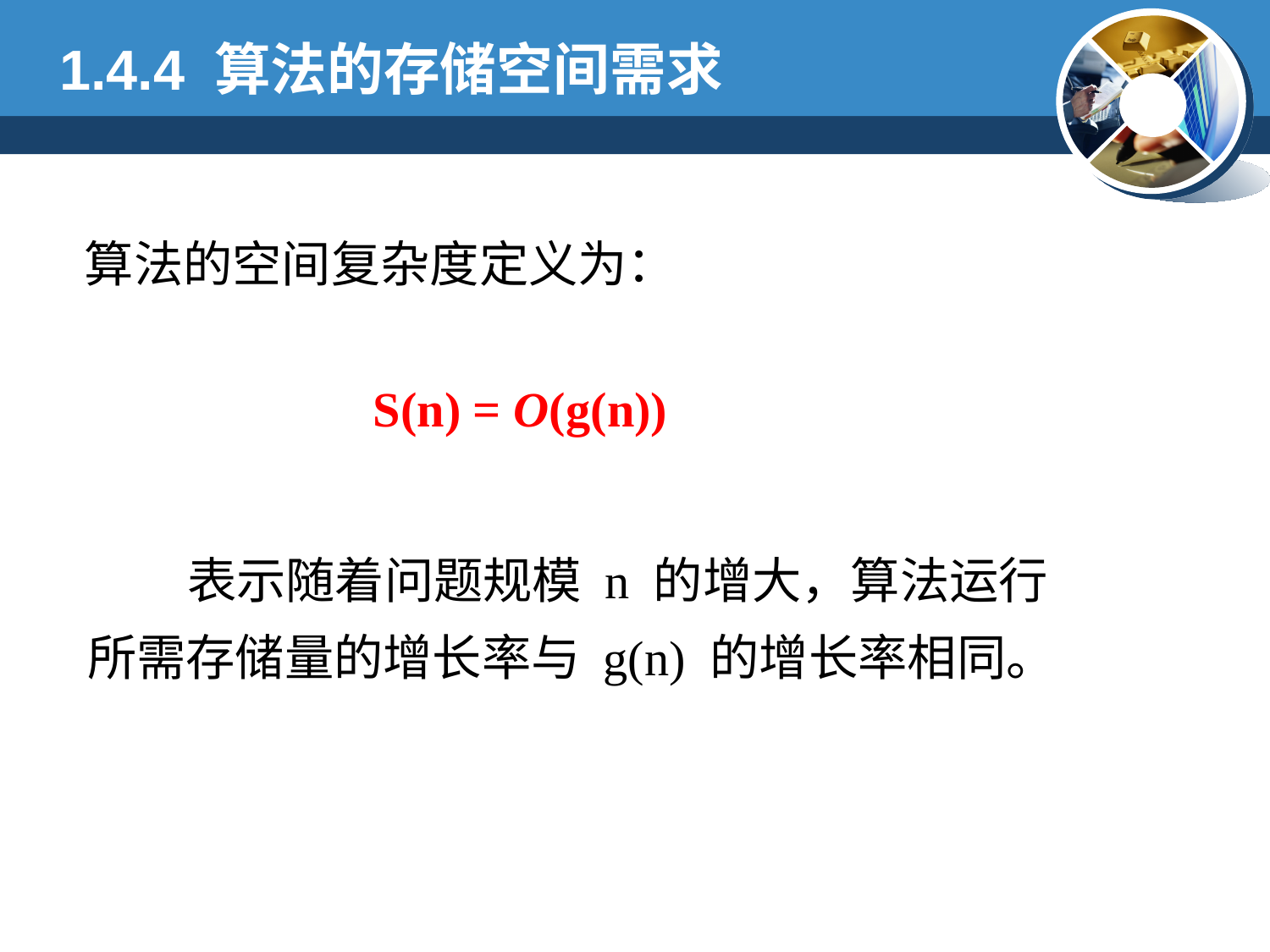

1.4.4 算法的存储空间需求
算法的空间复杂度定义为：
S(n) = O(g(n))
        表示随着问题规模 n 的增大，算法运行所需存储量的增长率与 g(n) 的增长率相同。